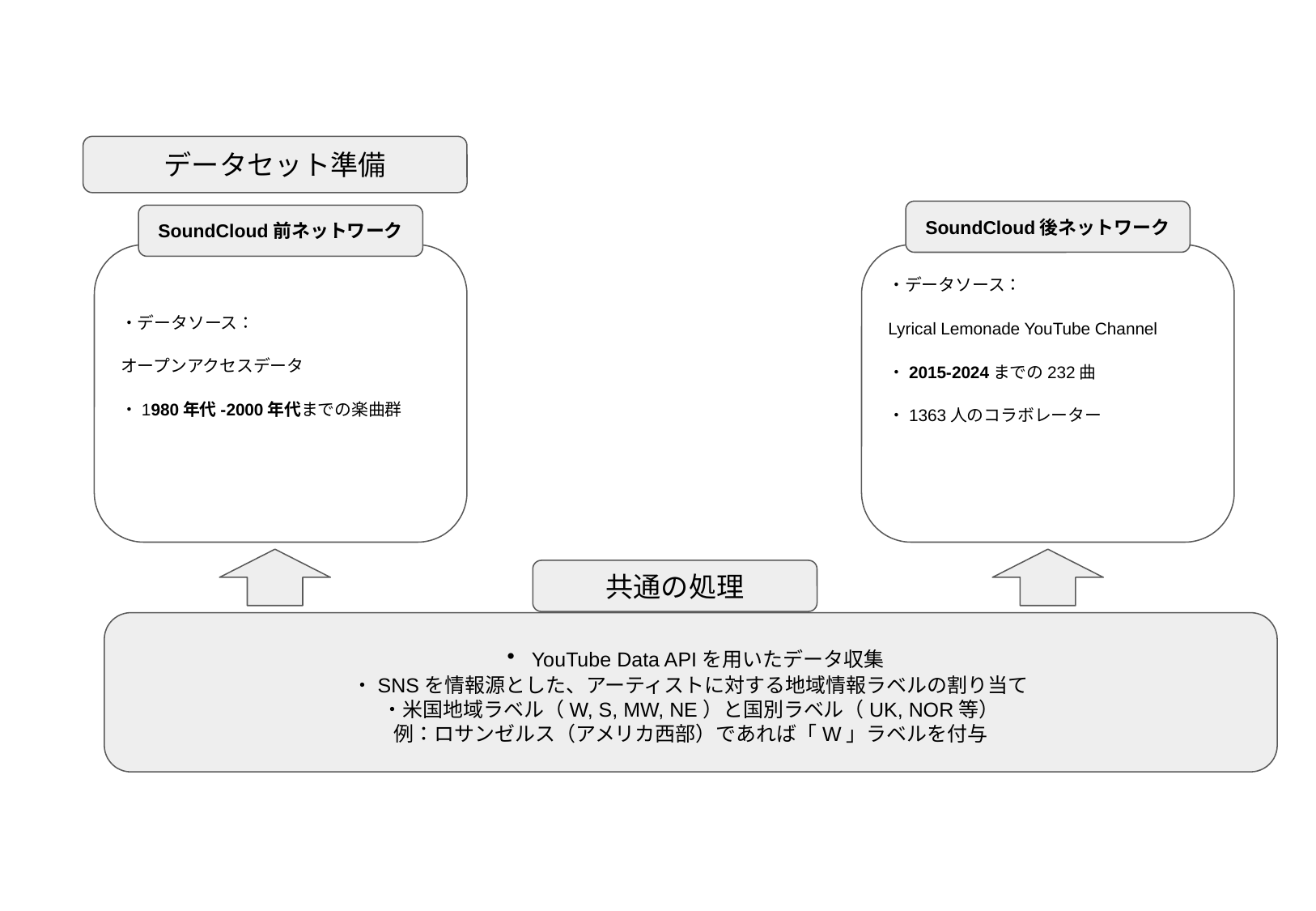

データセット準備
SoundCloud後ネットワーク
SoundCloud前ネットワーク
・データソース：
オープンアクセスデータ
・1980年代-2000年代までの楽曲群

・データソース：
Lyrical Lemonade YouTube Channel
・2015-2024までの232曲
・1363人のコラボレーター

共通の処理
・YouTube Data APIを用いたデータ収集
・SNSを情報源とした、アーティストに対する地域情報ラベルの割り当て
・米国地域ラベル（W, S, MW, NE）と国別ラベル（UK, NOR等）
例：ロサンゼルス（アメリカ西部）であれば「W」ラベルを付与